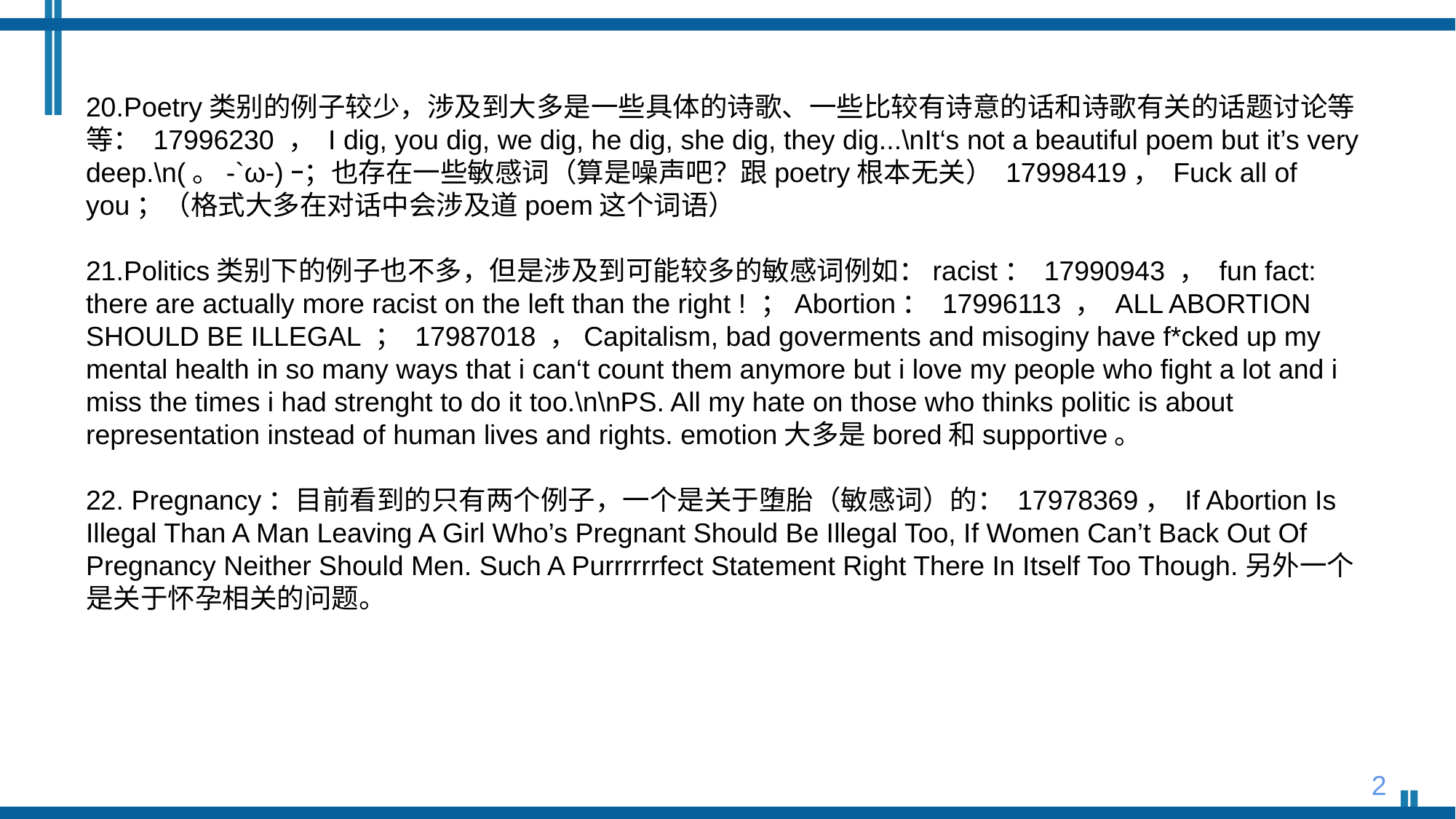

20.Poetry类别的例子较少，涉及到大多是一些具体的诗歌、一些比较有诗意的话和诗歌有关的话题讨论等等： 17996230 ， I dig, you dig, we dig, he dig, she dig, they dig...\nIt‘s not a beautiful poem but it’s very deep.\n(。-`ω-)ｰ；也存在一些敏感词（算是噪声吧？跟poetry根本无关） 17998419， Fuck all of you；（格式大多在对话中会涉及道poem这个词语）

21.Politics类别下的例子也不多，但是涉及到可能较多的敏感词例如：racist： 17990943 ， fun fact: there are actually more racist on the left than the right ! ；Abortion： 17996113 ， ALL ABORTION SHOULD BE ILLEGAL ； 17987018 ，Capitalism, bad goverments and misoginy have f*cked up my mental health in so many ways that i can‘t count them anymore but i love my people who fight a lot and i miss the times i had strenght to do it too.\n\nPS. All my hate on those who thinks politic is about representation instead of human lives and rights. emotion大多是bored和supportive。

22. Pregnancy：目前看到的只有两个例子，一个是关于堕胎（敏感词）的： 17978369， If Abortion Is Illegal Than A Man Leaving A Girl Who’s Pregnant Should Be Illegal Too, If Women Can’t Back Out Of Pregnancy Neither Should Men. Such A Purrrrrrfect Statement Right There In Itself Too Though.另外一个是关于怀孕相关的问题。

2